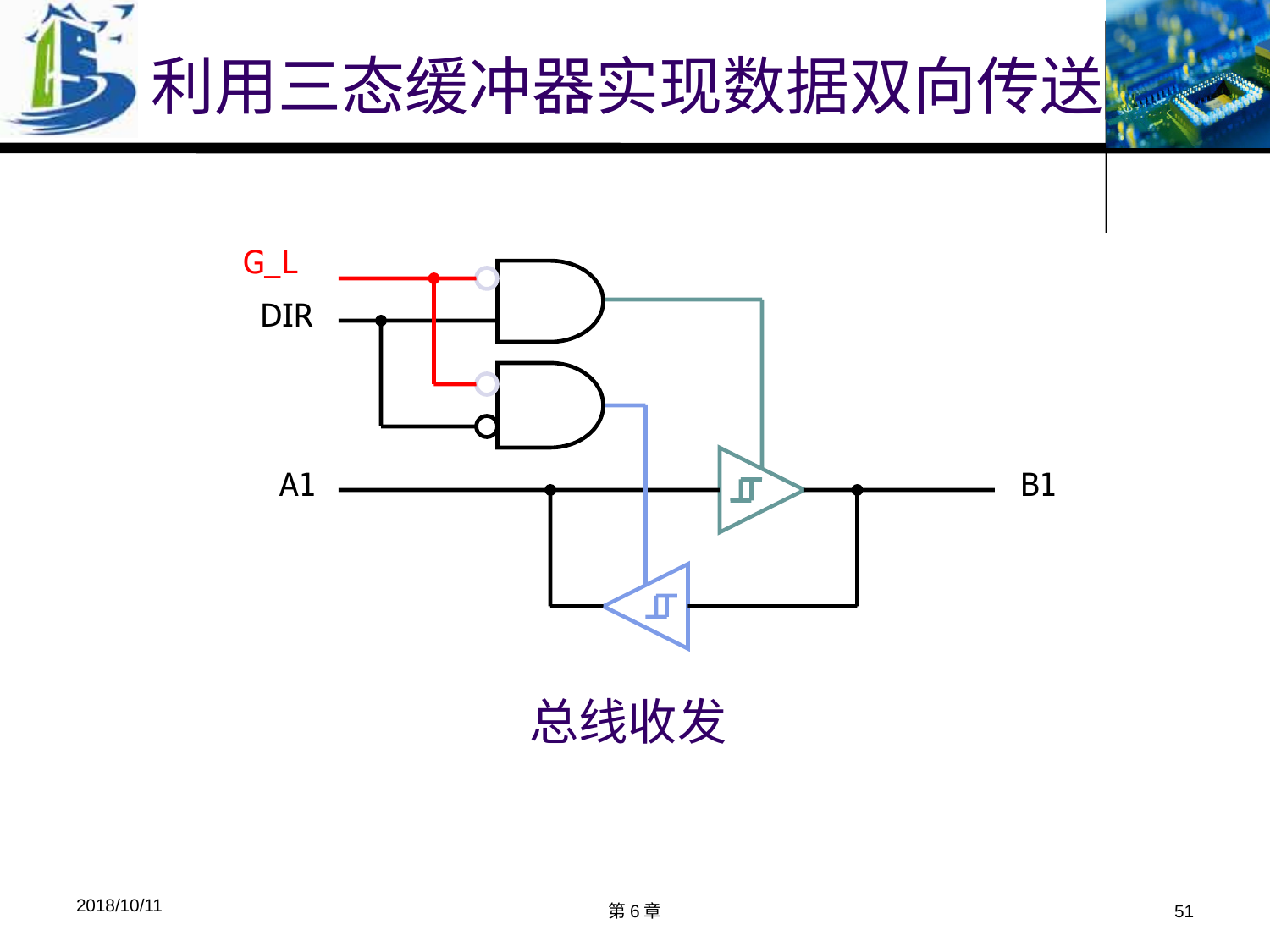

# 利用三态缓冲器实现数据双向传送
G_L

DIR

DIR

A1
B1

总线收发
2018/10/11
第6章
51